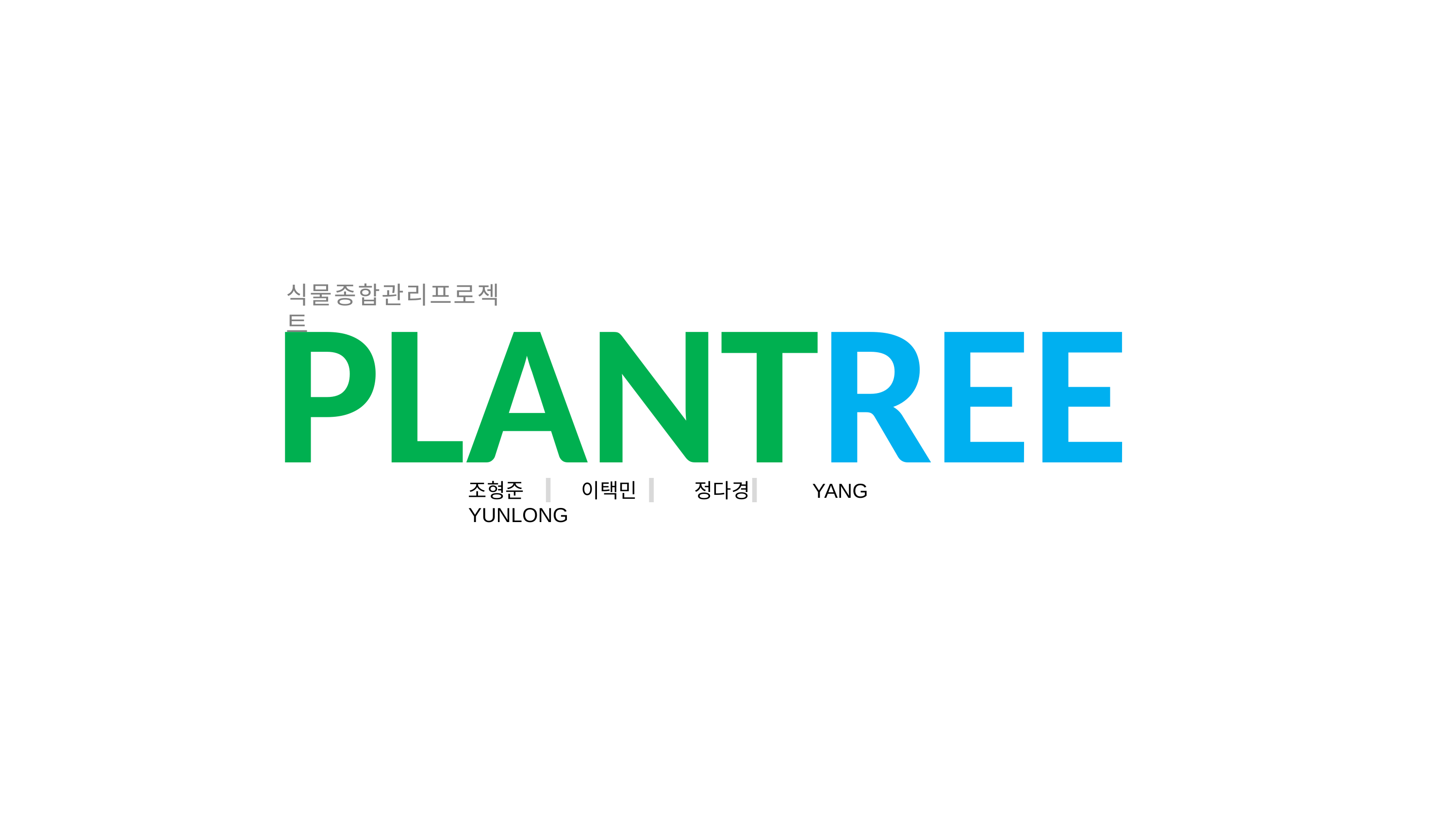

PLANTREE
식물종합관리프로젝트
조형준          이택민          정다경          YANG YUNLONG